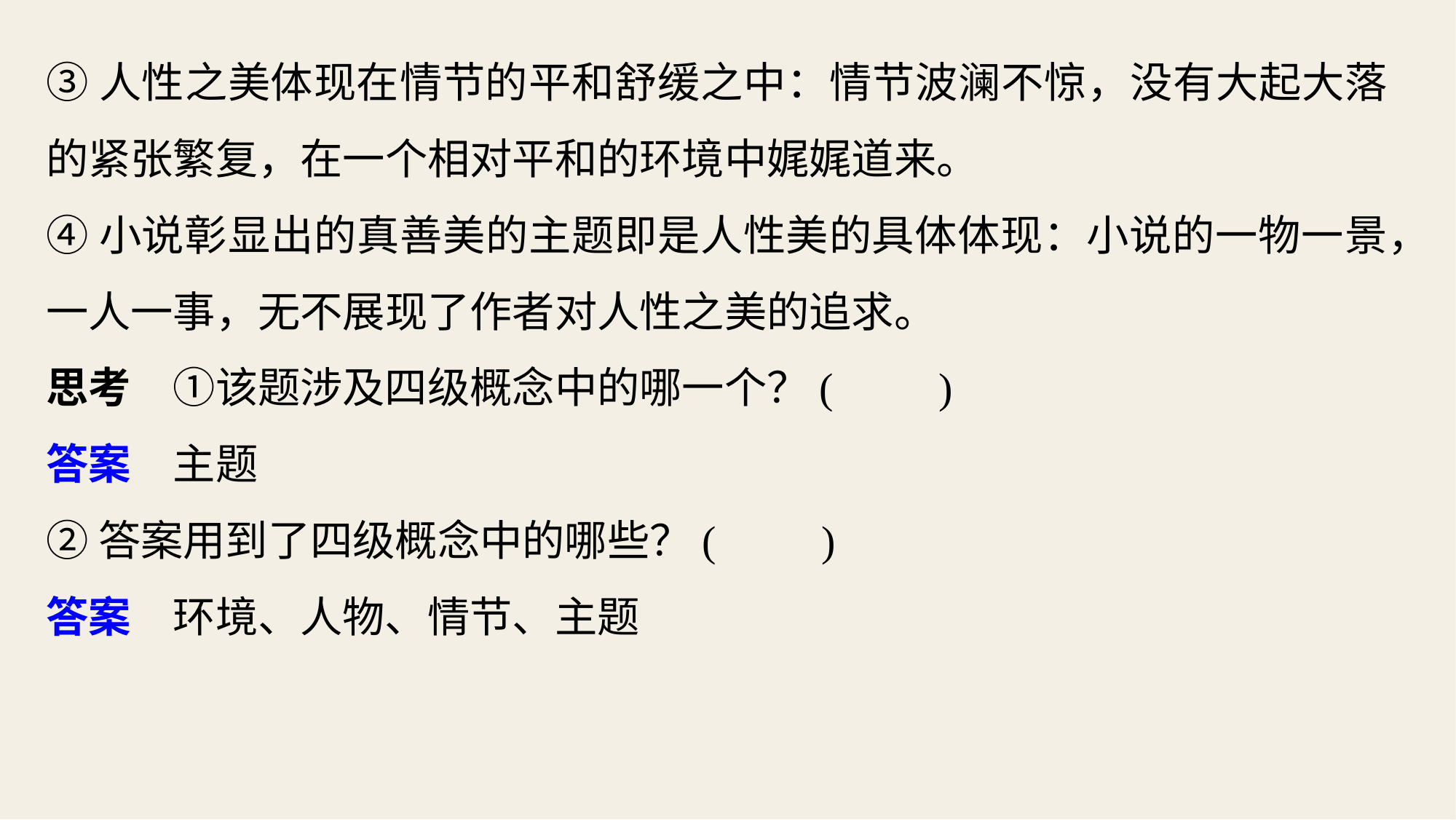

③人性之美体现在情节的平和舒缓之中：情节波澜不惊，没有大起大落的紧张繁复，在一个相对平和的环境中娓娓道来。
④小说彰显出的真善美的主题即是人性美的具体体现：小说的一物一景，一人一事，无不展现了作者对人性之美的追求。
思考　①该题涉及四级概念中的哪一个？(　　)
答案　主题
②答案用到了四级概念中的哪些？(　　)
答案　环境、人物、情节、主题